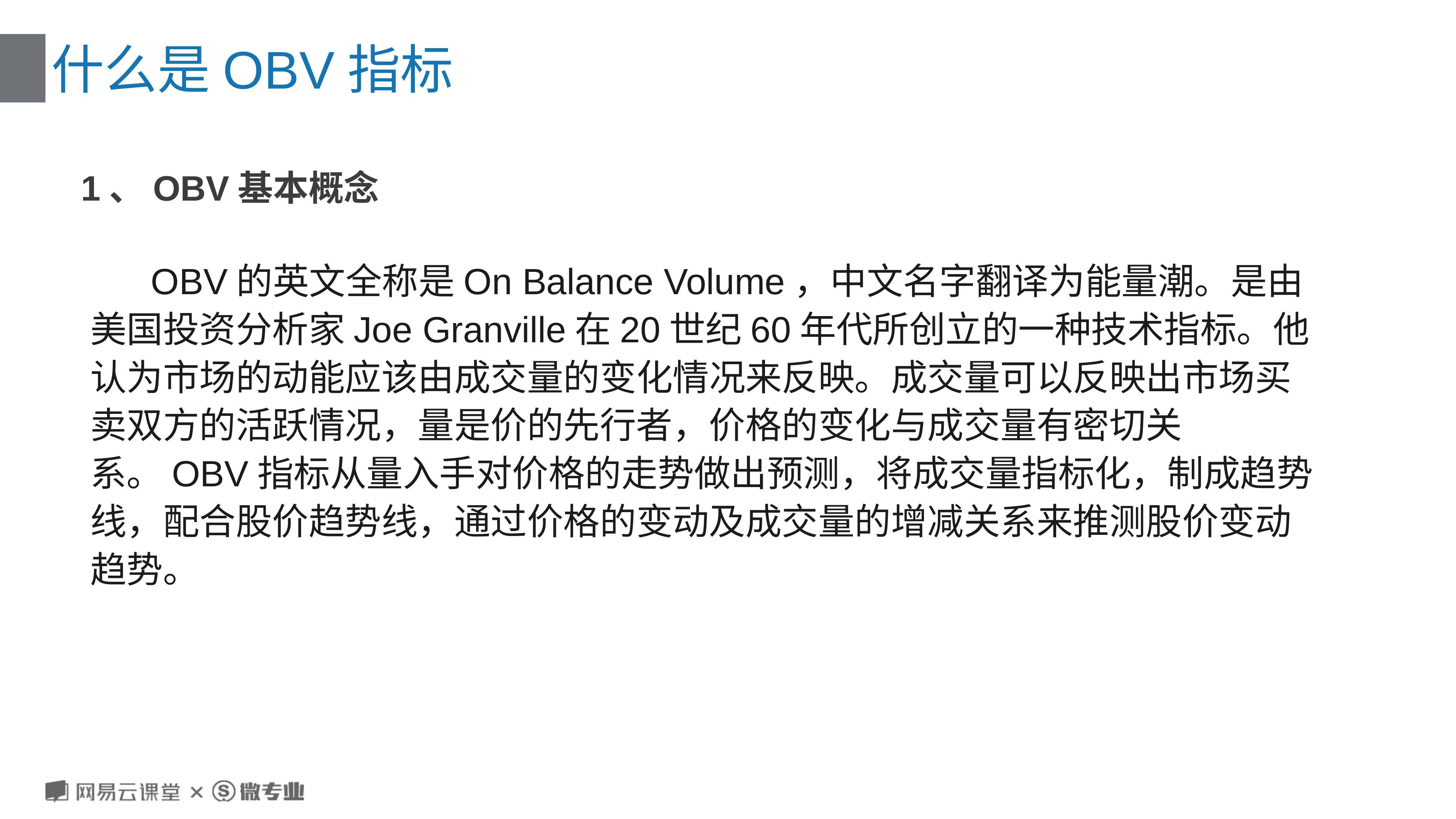

# 什么是OBV指标
1、OBV基本概念
      OBV的英文全称是On Balance Volume，中文名字翻译为能量潮。是由美国投资分析家Joe Granville在20世纪60年代所创立的一种技术指标。他认为市场的动能应该由成交量的变化情况来反映。成交量可以反映出市场买卖双方的活跃情况，量是价的先行者，价格的变化与成交量有密切关系。OBV指标从量入手对价格的走势做出预测，将成交量指标化，制成趋势线，配合股价趋势线，通过价格的变动及成交量的增减关系来推测股价变动趋势。